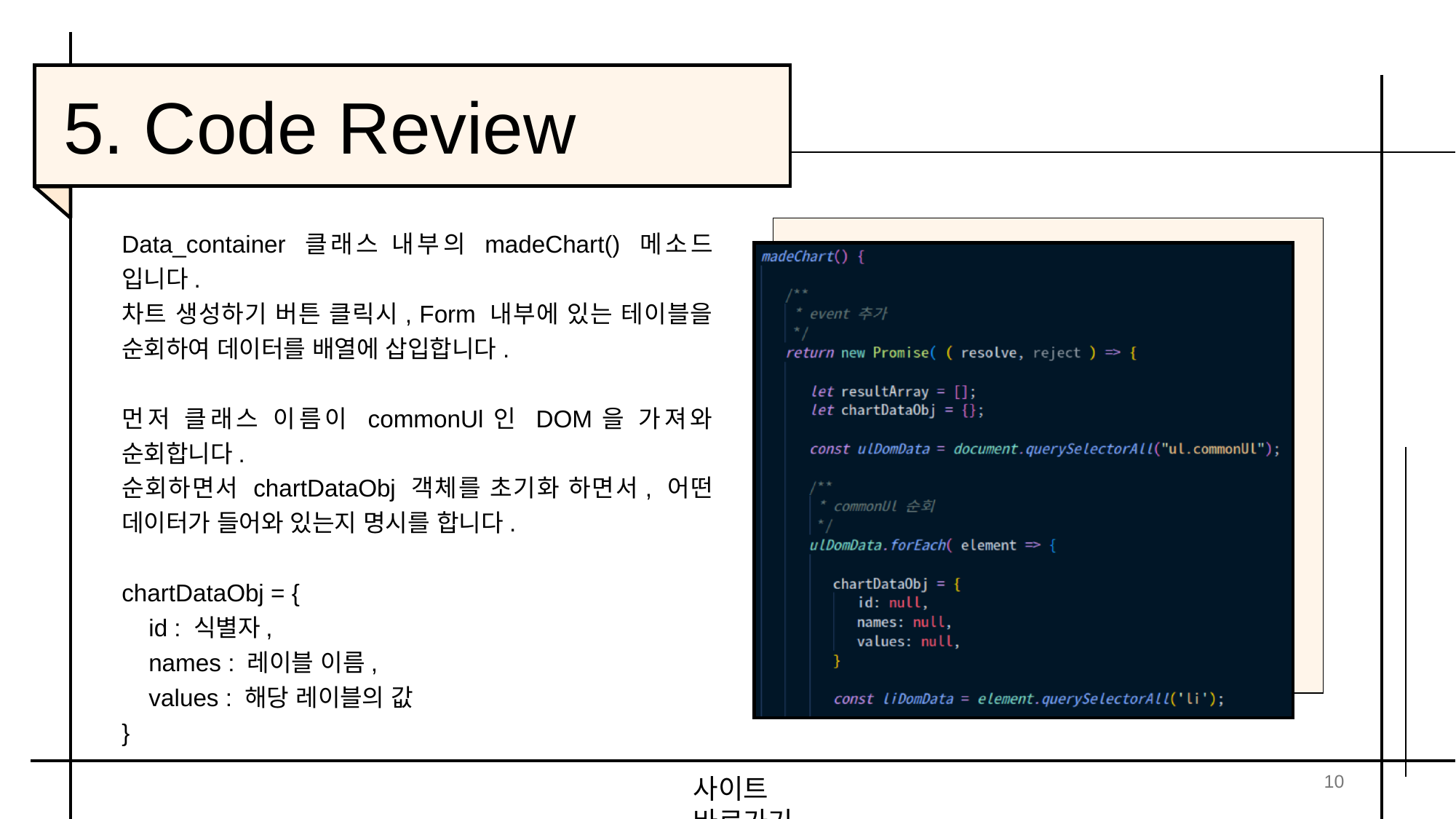

5. Code Review
Data_container 클래스 내부의 madeChart() 메소드 입니다.
차트 생성하기 버튼 클릭시, Form 내부에 있는 테이블을 순회하여 데이터를 배열에 삽입합니다.

먼저 클래스 이름이 commonUl인 DOM을 가져와 순회합니다.
순회하면서 chartDataObj 객체를 초기화 하면서, 어떤 데이터가 들어와 있는지 명시를 합니다.

chartDataObj = {
    id : 식별자,
    names : 레이블 이름,
    values : 해당 레이블의 값
}

10
사이트 바로가기